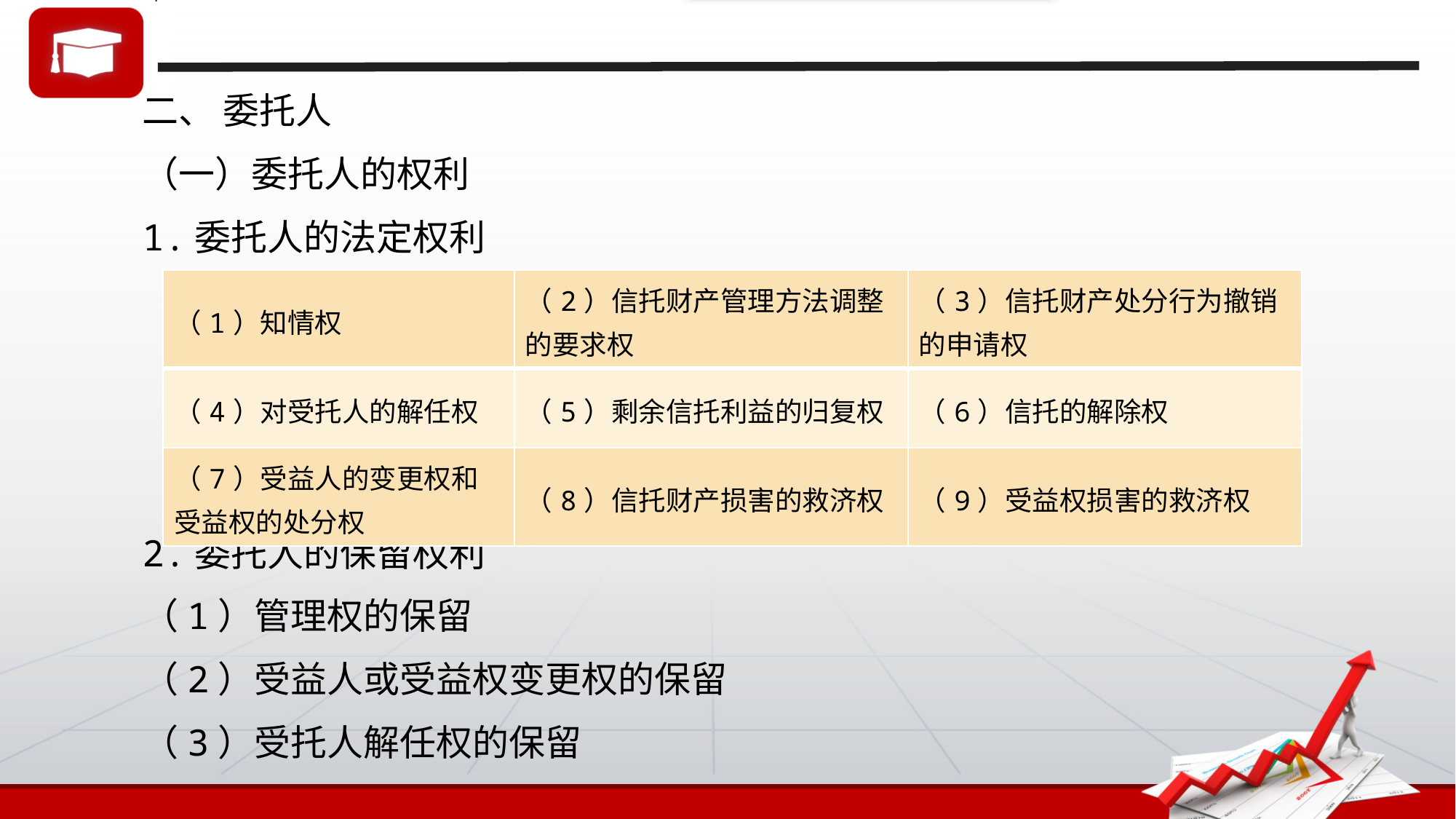

二、 委托人
（一）委托人的权利
1.委托人的法定权利

2.委托人的保留权利
（1）管理权的保留
（2）受益人或受益权变更权的保留
（3）受托人解任权的保留

| （1）知情权 | （2）信托财产管理方法调整的要求权 | （3）信托财产处分行为撤销的申请权 |
| --- | --- | --- |
| （4）对受托人的解任权 | （5）剩余信托利益的归复权 | （6）信托的解除权 |
| （7）受益人的变更权和受益权的处分权 | （8）信托财产损害的救济权 | （9）受益权损害的救济权 |